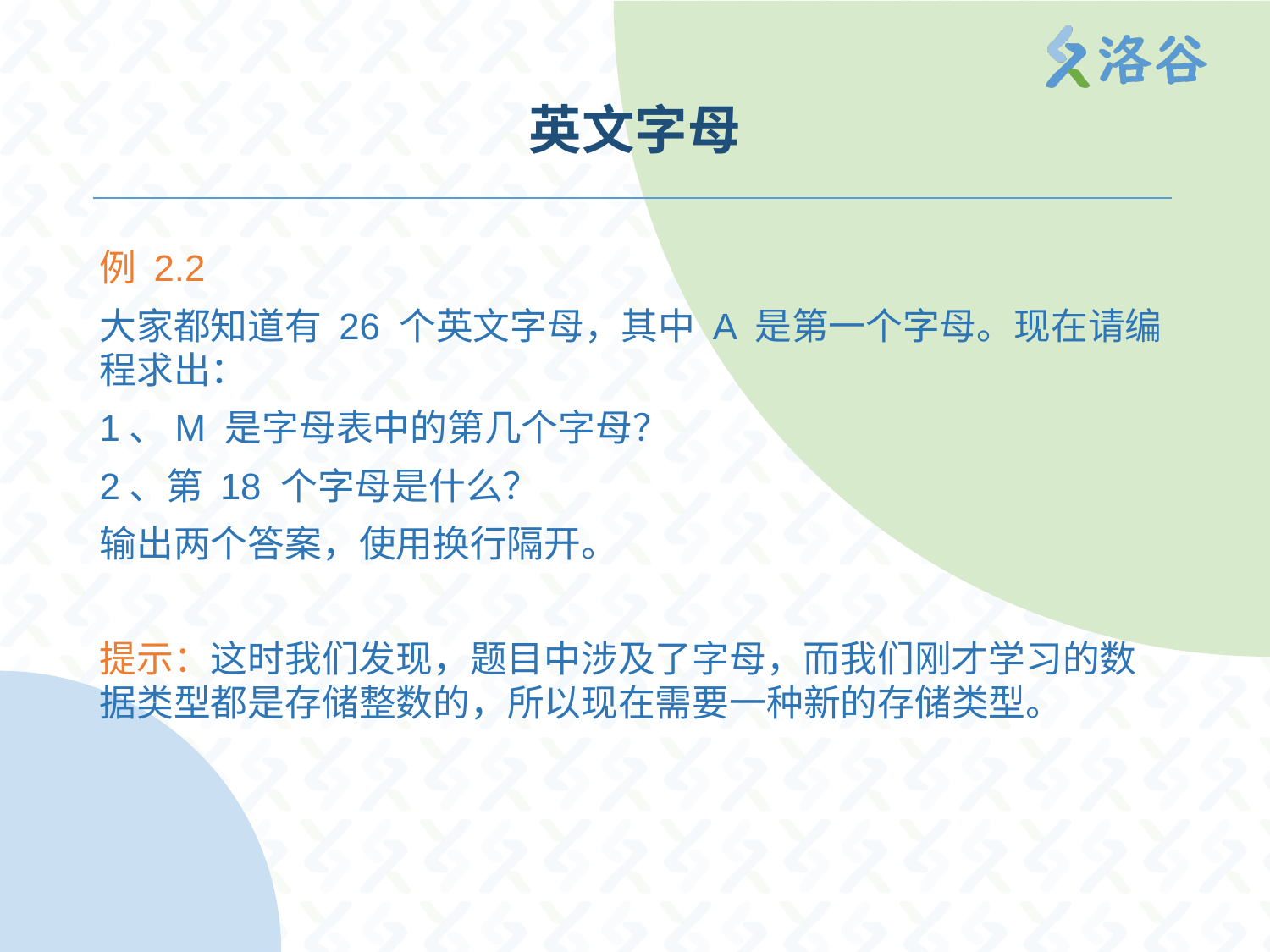

# 英文字母
例 2.2
大家都知道有 26 个英文字母，其中 A 是第一个字母。现在请编程求出：
1、M 是字母表中的第几个字母？
2、第 18 个字母是什么？
输出两个答案，使用换行隔开。

提示：这时我们发现，题目中涉及了字母，而我们刚才学习的数据类型都是存储整数的，所以现在需要一种新的存储类型。